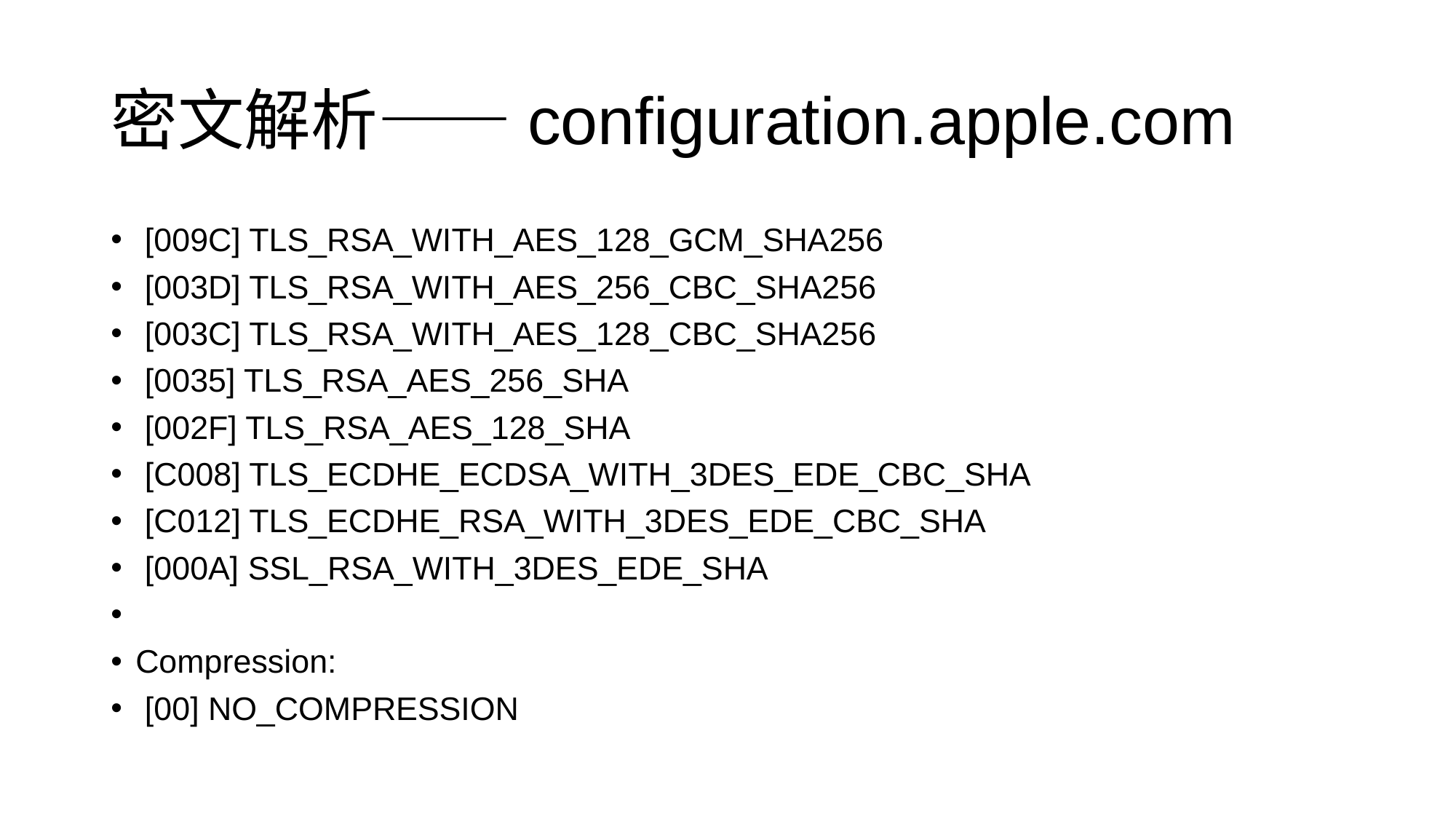

# 密文解析——configuration.apple.com
 [009C] TLS_RSA_WITH_AES_128_GCM_SHA256
 [003D] TLS_RSA_WITH_AES_256_CBC_SHA256
 [003C] TLS_RSA_WITH_AES_128_CBC_SHA256
 [0035] TLS_RSA_AES_256_SHA
 [002F] TLS_RSA_AES_128_SHA
 [C008] TLS_ECDHE_ECDSA_WITH_3DES_EDE_CBC_SHA
 [C012] TLS_ECDHE_RSA_WITH_3DES_EDE_CBC_SHA
 [000A] SSL_RSA_WITH_3DES_EDE_SHA

Compression:
 [00] NO_COMPRESSION